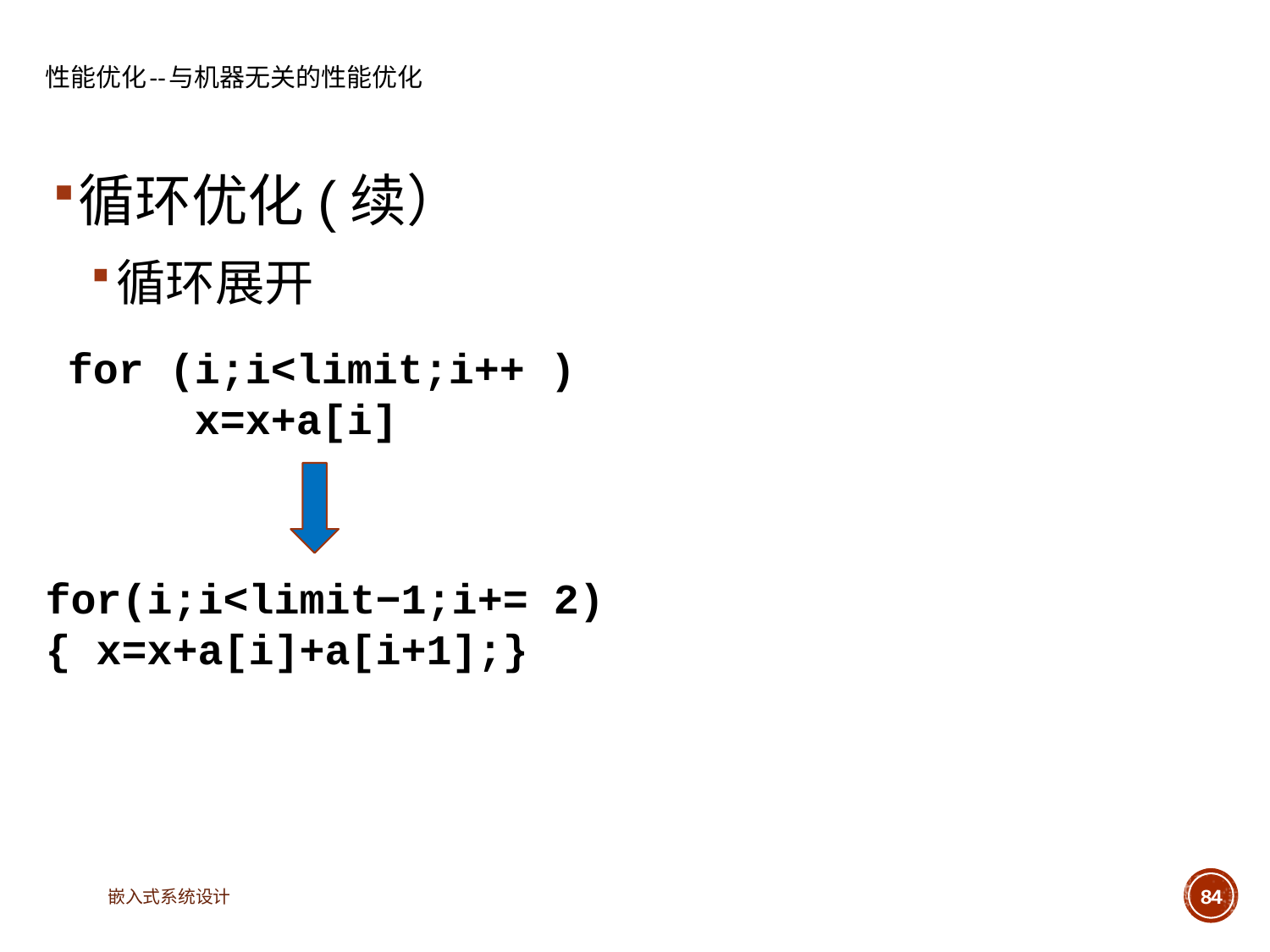

# 性能优化--与机器无关的性能优化
循环优化(续）
循环展开
for (i;i<limit;i++ )
	x=x+a[i]

for(i;i<limit−1;i+= 2)
{ x=x+a[i]+a[i+1];}
嵌入式系统设计
84